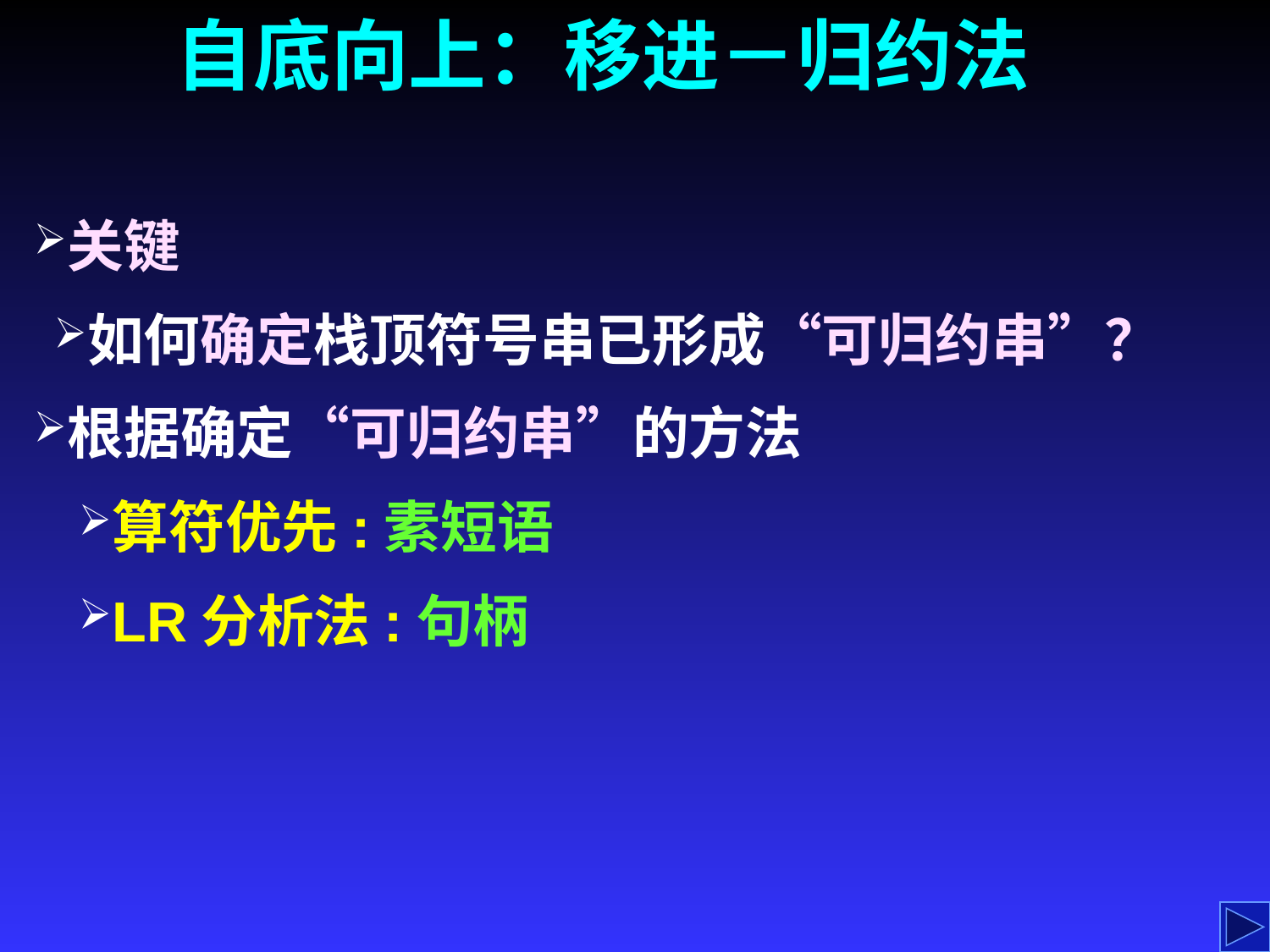

# 自底向上：移进－归约法
关键
如何确定栈顶符号串已形成“可归约串”？
根据确定“可归约串”的方法
算符优先:素短语
LR分析法:句柄